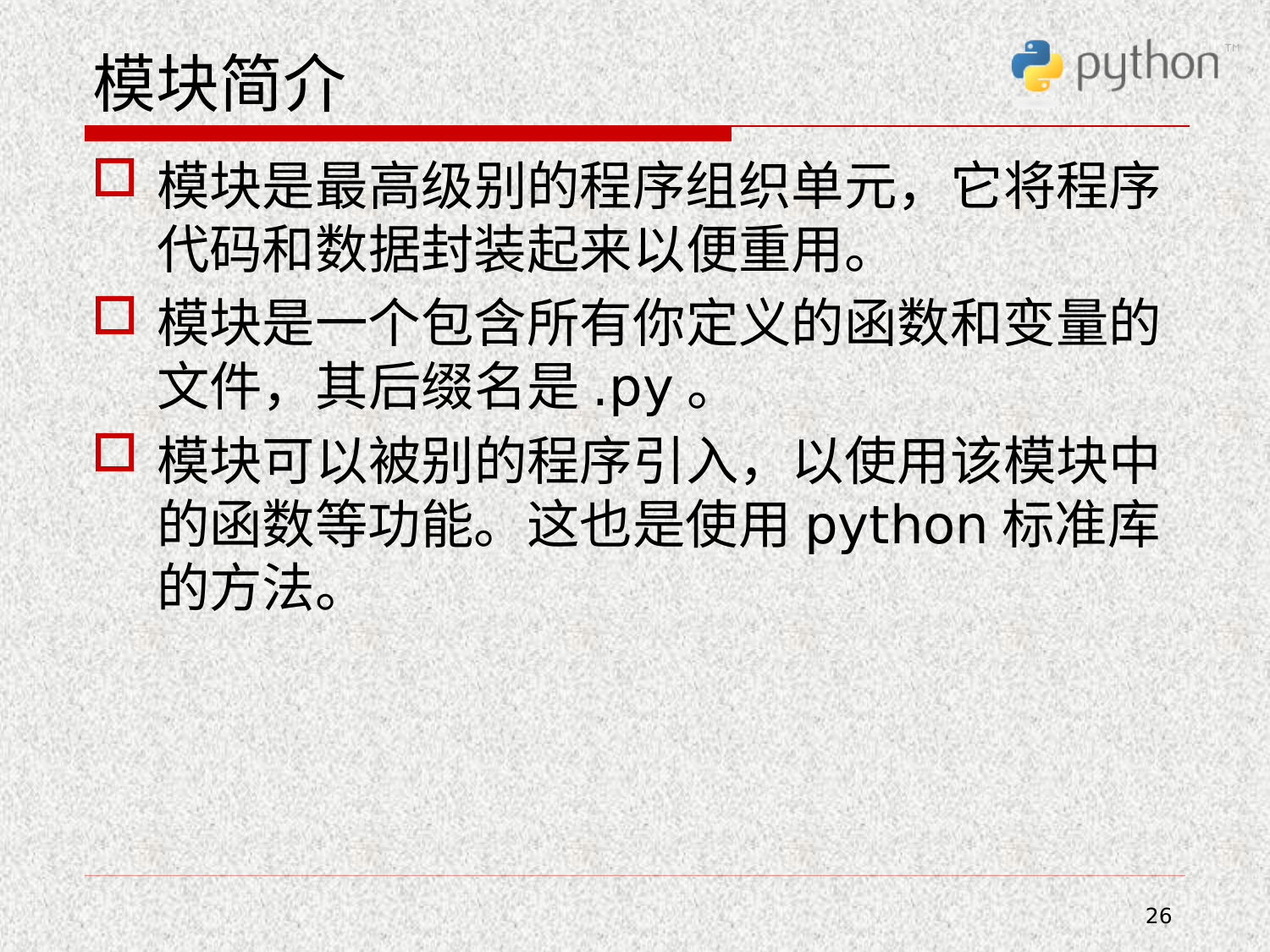

# 模块简介
模块是最高级别的程序组织单元，它将程序代码和数据封装起来以便重用。
模块是一个包含所有你定义的函数和变量的文件，其后缀名是.py。
模块可以被别的程序引入，以使用该模块中的函数等功能。这也是使用python标准库的方法。
26